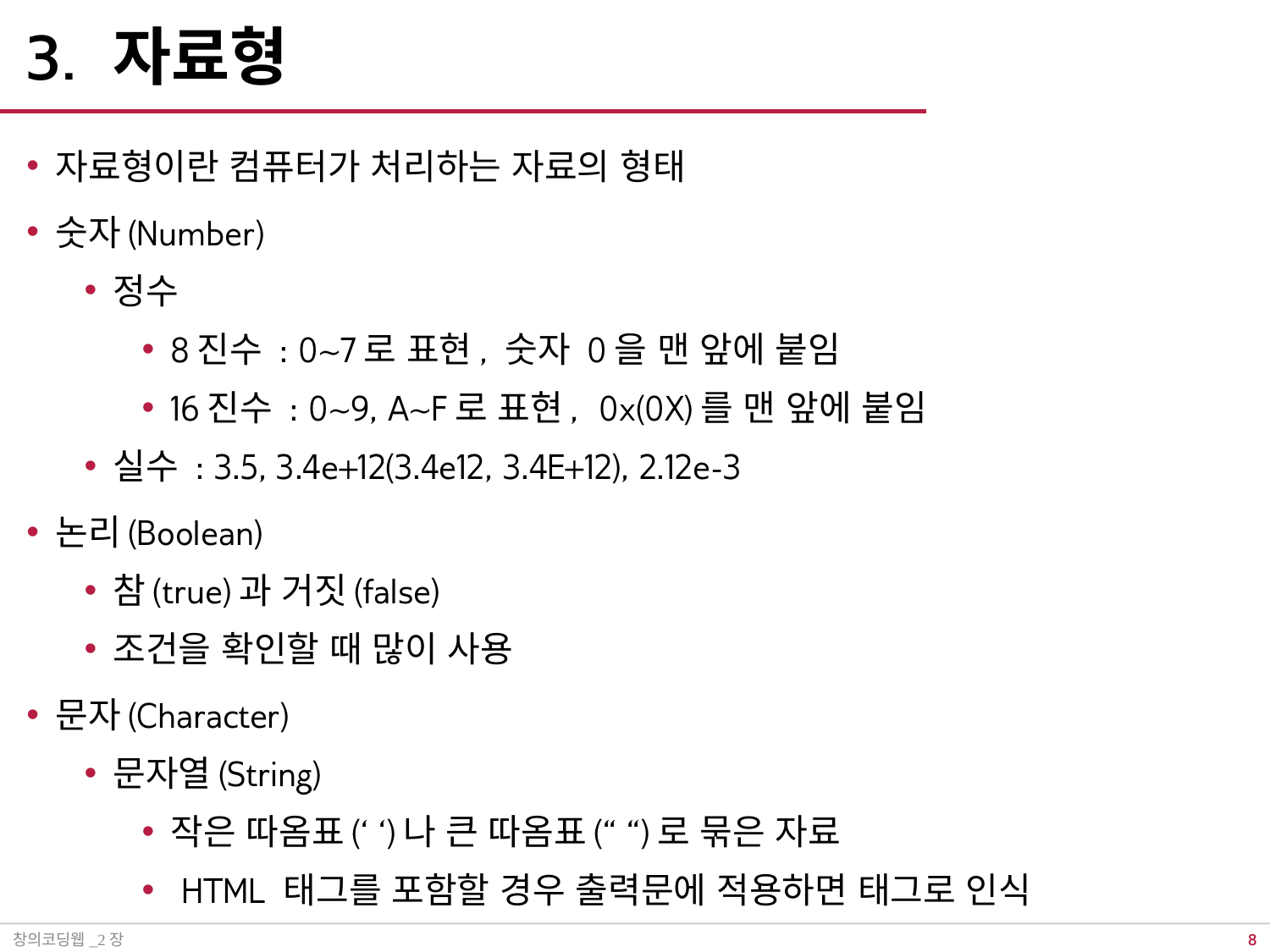

# 3. 자료형
자료형이란 컴퓨터가 처리하는 자료의 형태
숫자(Number)
정수
8진수 : 0~7로 표현, 숫자 0을 맨 앞에 붙임
16진수 : 0~9, A~F로 표현,  0x(0X)를 맨 앞에 붙임
실수 : 3.5, 3.4e+12(3.4e12, 3.4E+12), 2.12e-3
논리(Boolean)
참(true)과 거짓(false)
조건을 확인할 때 많이 사용
문자(Character)
문자열(String)
작은 따옴표(‘ ‘)나 큰 따옴표(“ “)로 묶은 자료
 HTML 태그를 포함할 경우 출력문에 적용하면 태그로 인식
창의코딩웹_2장
8